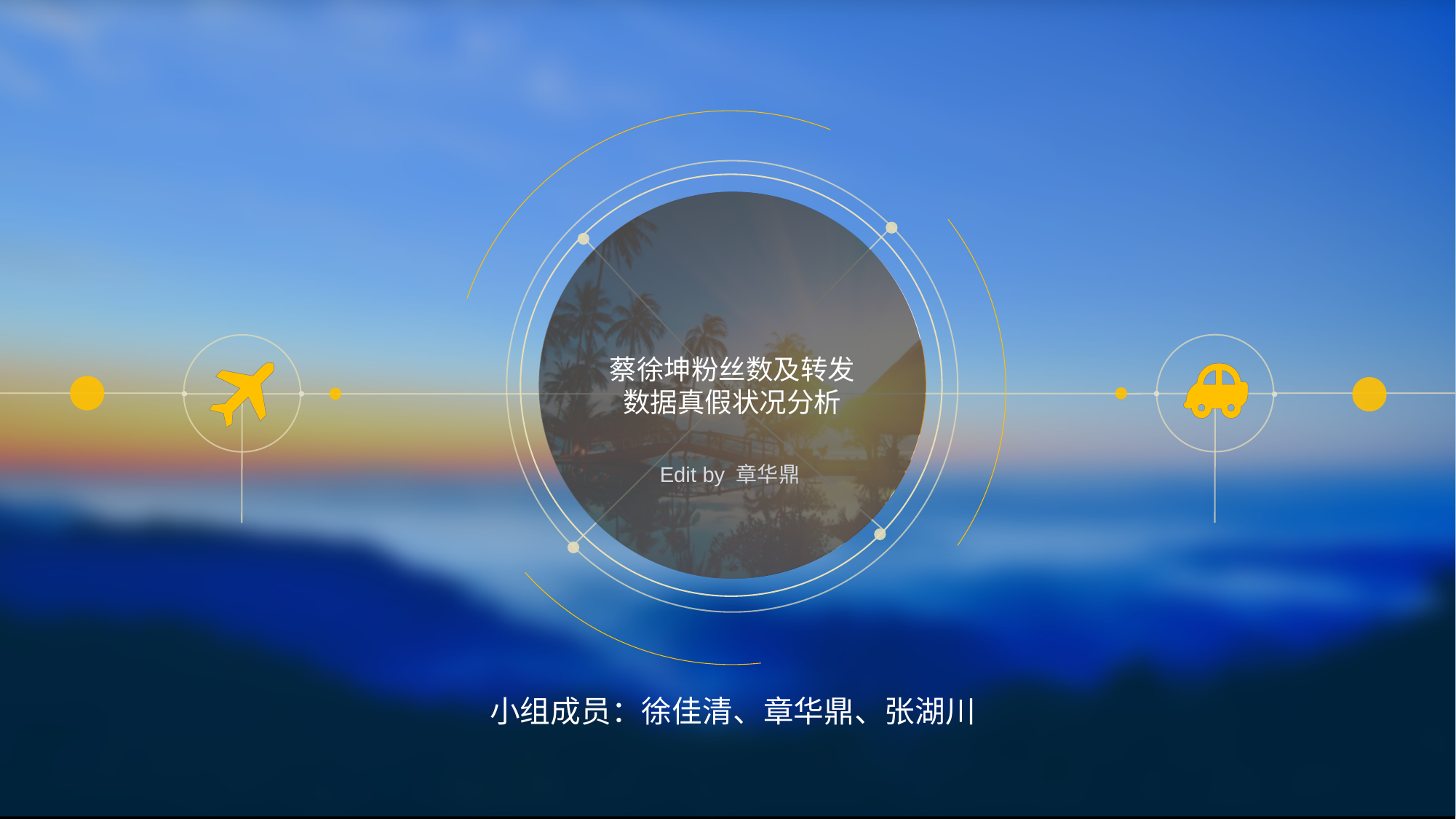

蔡徐坤粉丝数及转发数据真假状况分析

Edit by 章华鼎

小组成员：徐佳清、章华鼎、张湖川